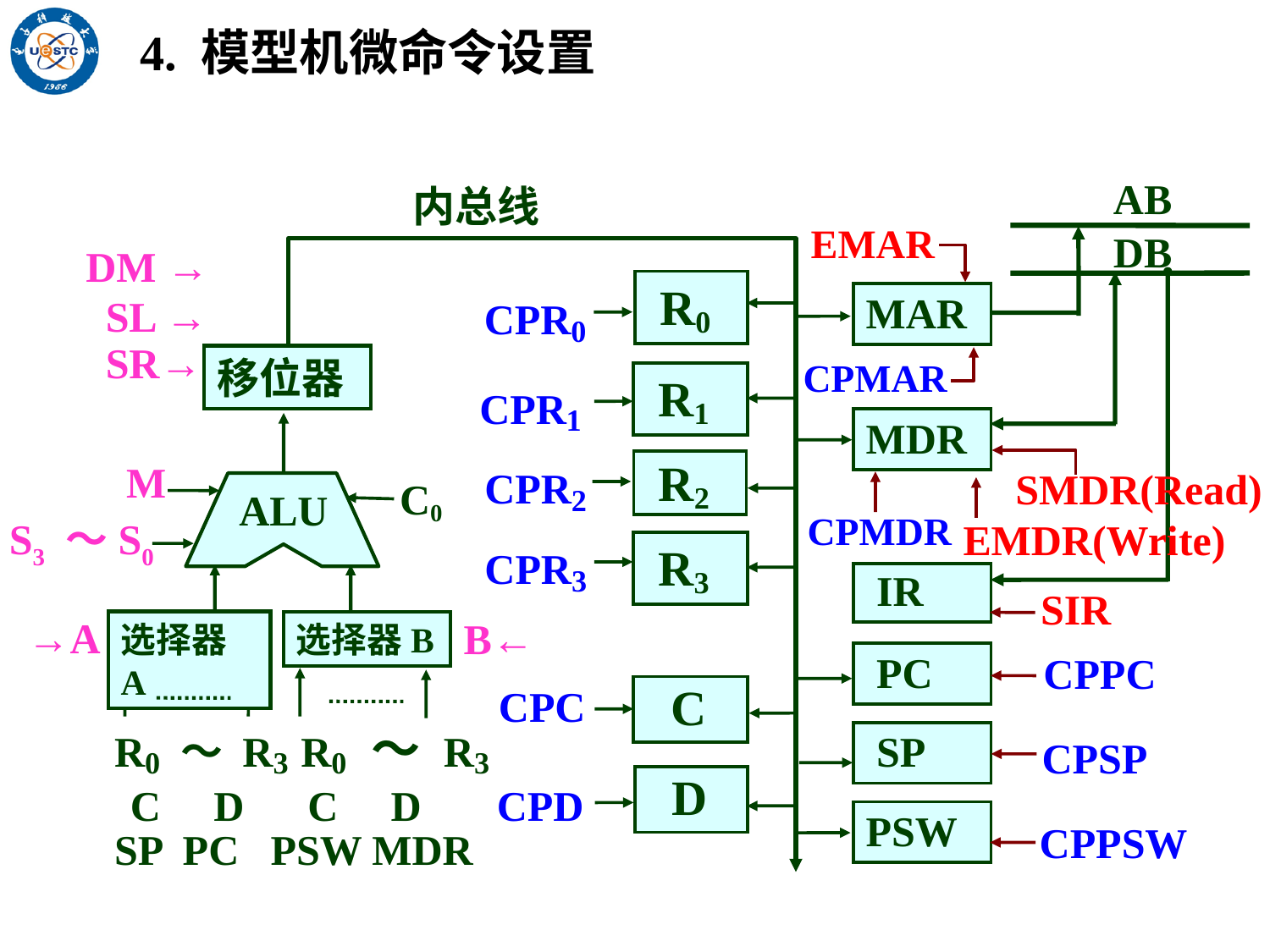

4. 模型机微命令设置
AB
DB
内总线
EMAR

DM →
SL →
SR→

 R0

CPR0
CPMAR
CPR1
CPR2
CPMDR
CPR3
CPPC
CPC
CPSP
CPD
CPPSW
MAR

移位器

 R1

MDR

M
S3 ～S0

SMDR(Read)
 R2
C0

EMDR(Write)
ALU

 R3

 IR

SIR

→A

B←

选择器A
选择器B
 PC

  C

  R0 ～ R3 R0 ～ R3
   C     D      C     D
  SP  PC   PSW MDR

 SP

  D
PSW